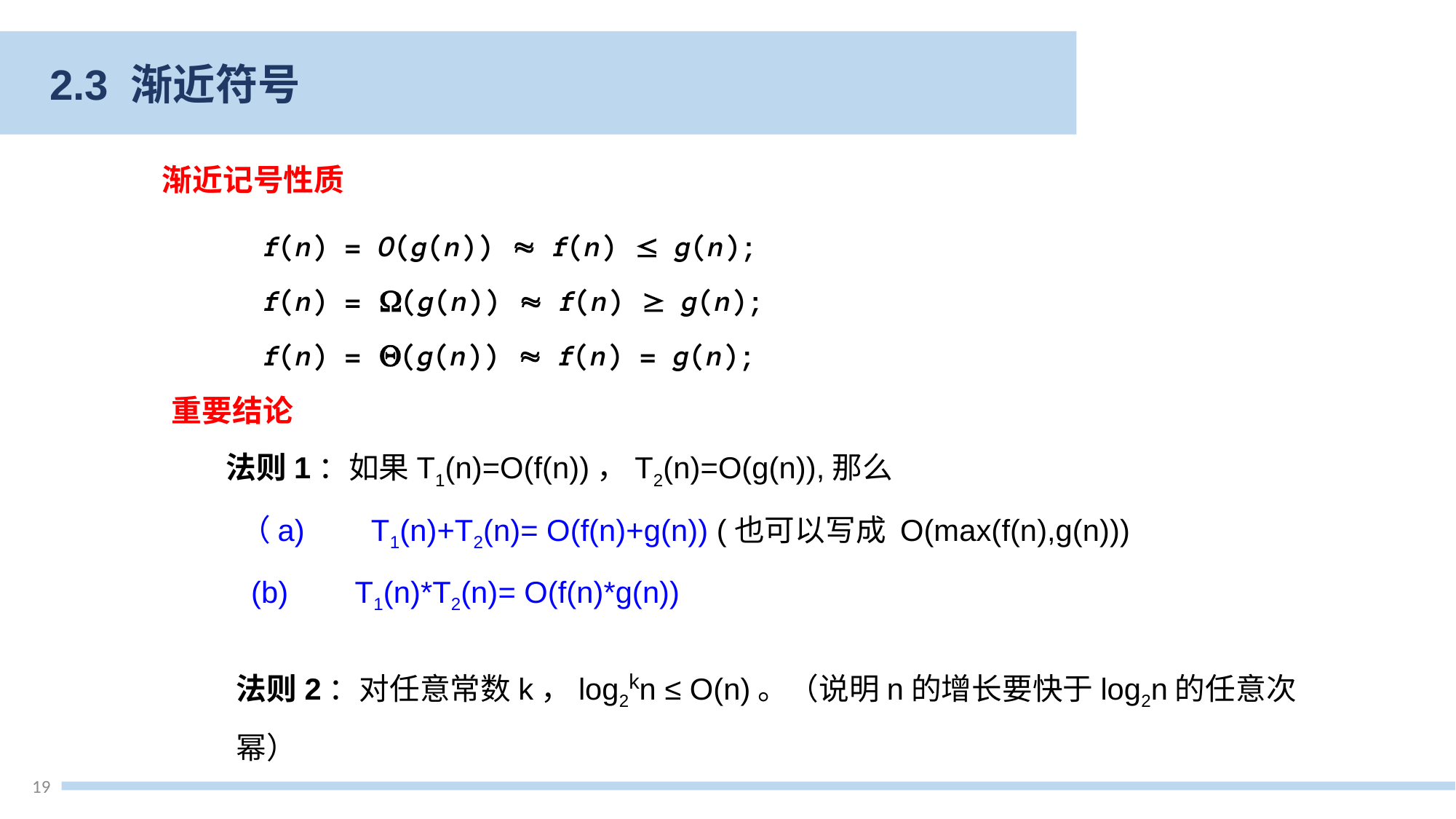

2.3 渐近符号
渐近记号性质
f(n) = O(g(n)) ≈ f(n) ≤ g(n);
f(n) = Ω(g(n)) ≈ f(n) ≥ g(n);
f(n) = Θ(g(n)) ≈ f(n) = g(n);
重要结论
法则1：如果T1(n)=O(f(n))，T2(n)=O(g(n)),那么
 （a)        T1(n)+T2(n)= O(f(n)+g(n)) (也可以写成 O(max(f(n),g(n)))
   (b)        T1(n)*T2(n)= O(f(n)*g(n))
法则2：对任意常数k，log2kn ≤ O(n)。（说明n的增长要快于log2n的任意次幂）
19